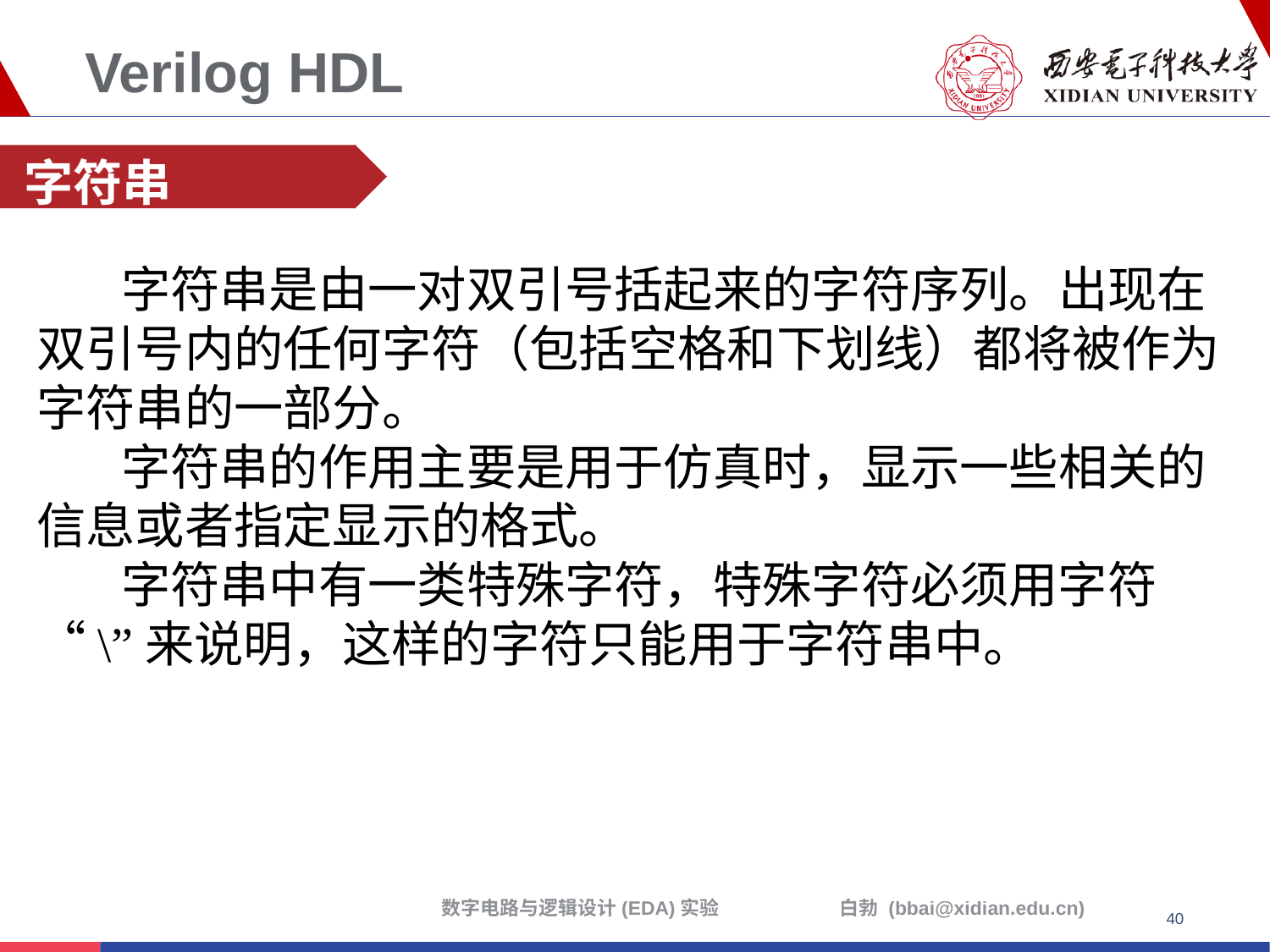

# Verilog HDL
字符串
字符串是由一对双引号括起来的字符序列。出现在双引号内的任何字符（包括空格和下划线）都将被作为字符串的一部分。
字符串的作用主要是用于仿真时，显示一些相关的信息或者指定显示的格式。
字符串中有一类特殊字符，特殊字符必须用字符“\”来说明，这样的字符只能用于字符串中。

40